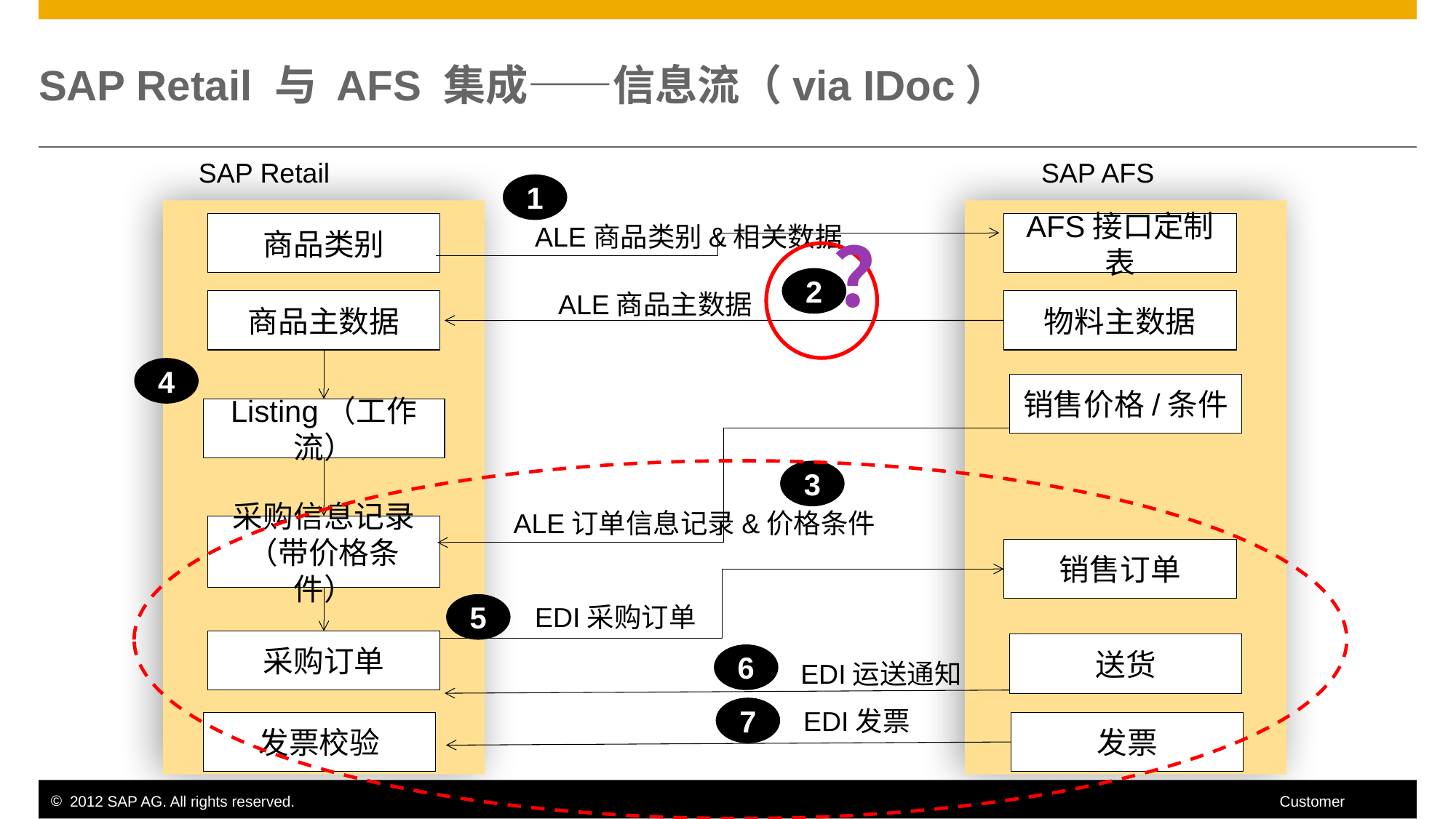

# SAP Retail 与 AFS 集成——信息流（via IDoc）
SAP Retail
SAP AFS
1

商品类别
AFS接口定制表
ALE商品类别&相关数据
？

2
ALE商品主数据
商品主数据
物料主数据
4
销售价格/条件
Listing（工作流）

3
ALE订单信息记录&价格条件
采购信息记录（带价格条件）
销售订单
5
EDI采购订单
采购订单
送货
6
EDI运送通知
7
EDI发票
发票校验
发票